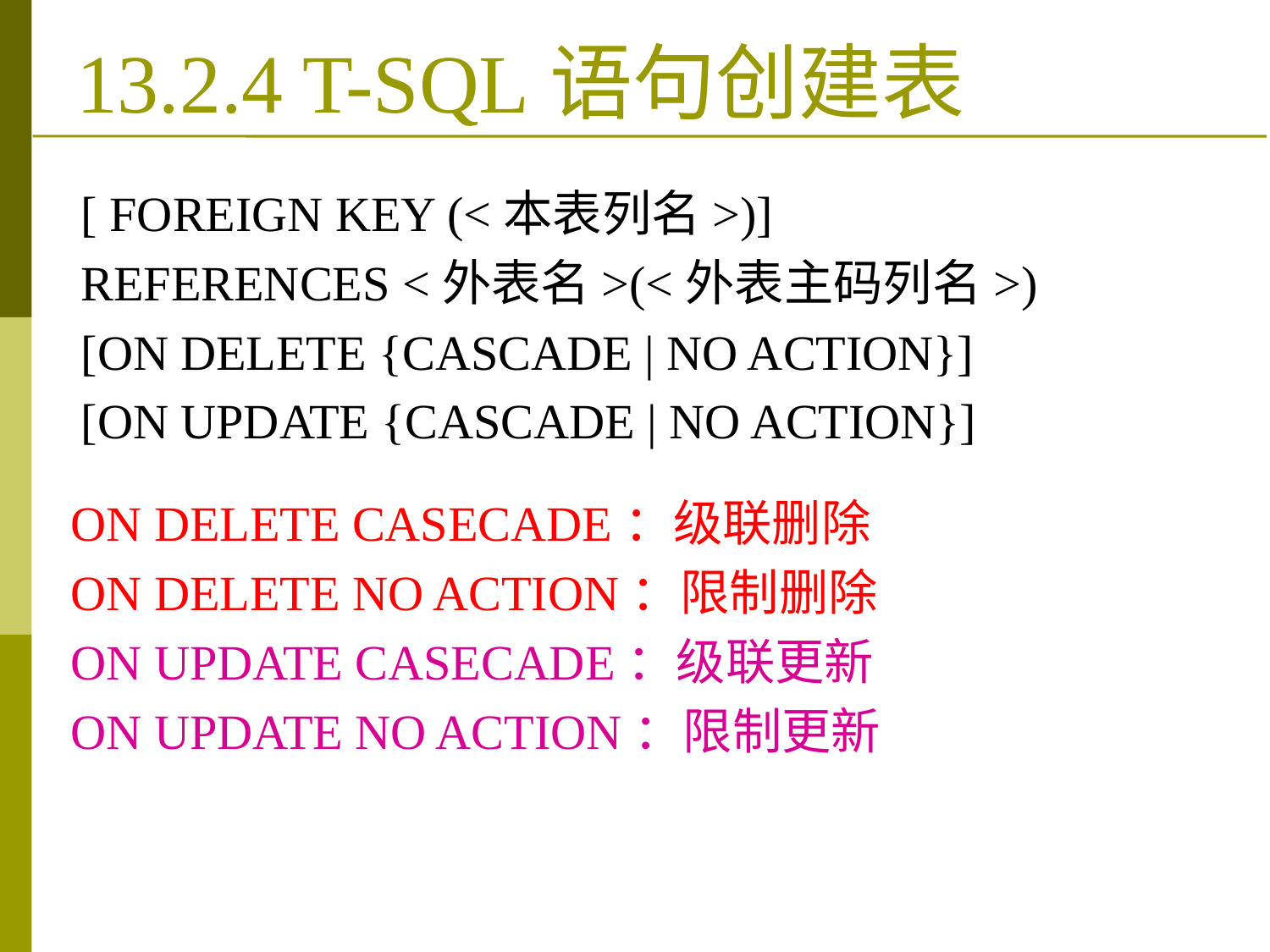

# 13.2.4 T-SQL语句创建表

[ FOREIGN KEY (<本表列名>)]
REFERENCES <外表名>(<外表主码列名>)
[ON DELETE {CASCADE | NO ACTION}]
[ON UPDATE {CASCADE | NO ACTION}]
ON DELETE CASECADE：级联删除
ON DELETE NO ACTION：限制删除
ON UPDATE CASECADE：级联更新
ON UPDATE NO ACTION：限制更新